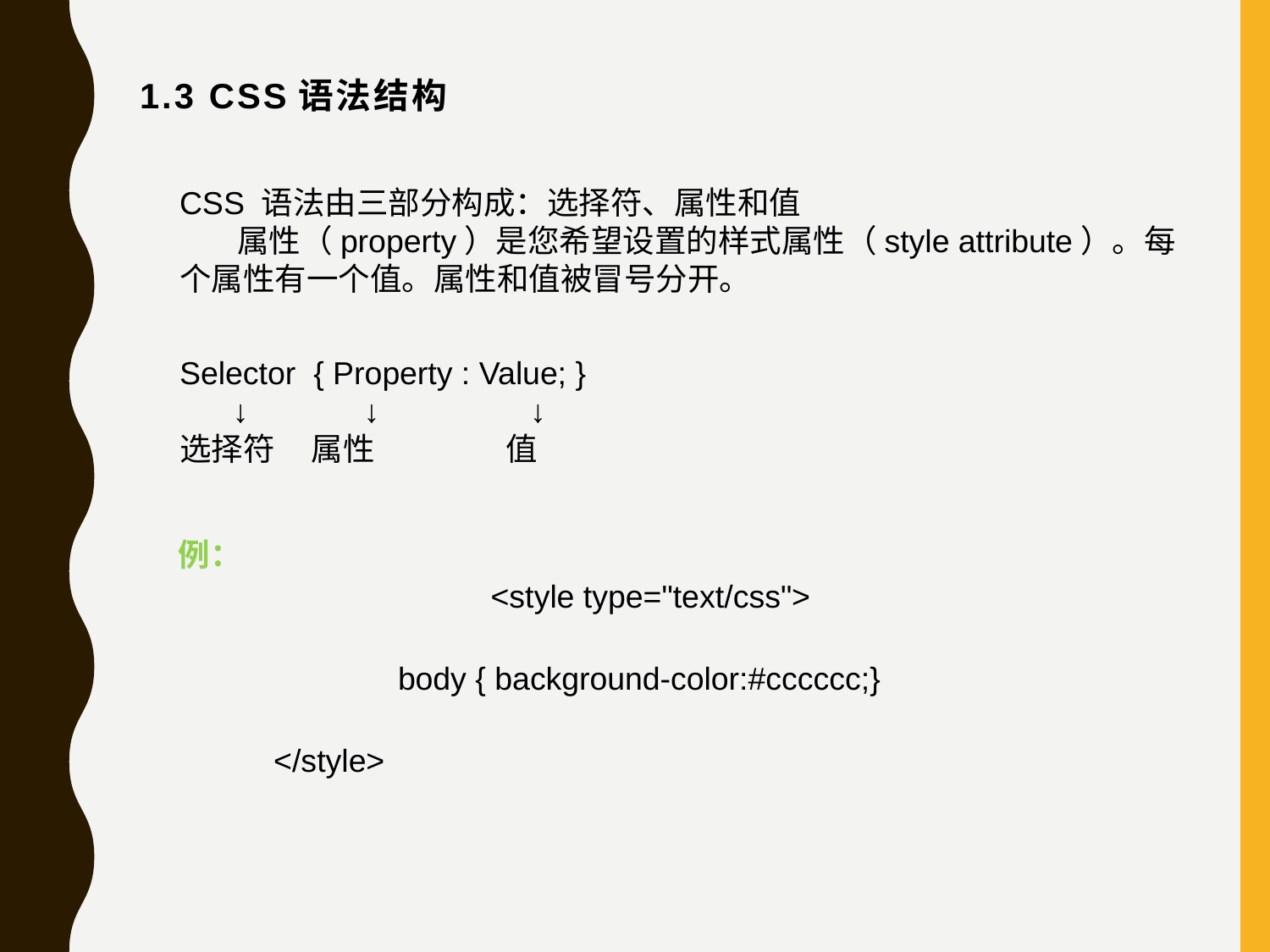

# 1.3 CSS语法结构
CSS 语法由三部分构成：选择符、属性和值
       属性（property）是您希望设置的样式属性（style attribute）。每个属性有一个值。属性和值被冒号分开。
Selector  { Property : Value; }
      ↓             ↓                 ↓
选择符	 属性	  	  值
例：
			   <style type="text/css">

	              body { background-color:#cccccc;}

  	</style>